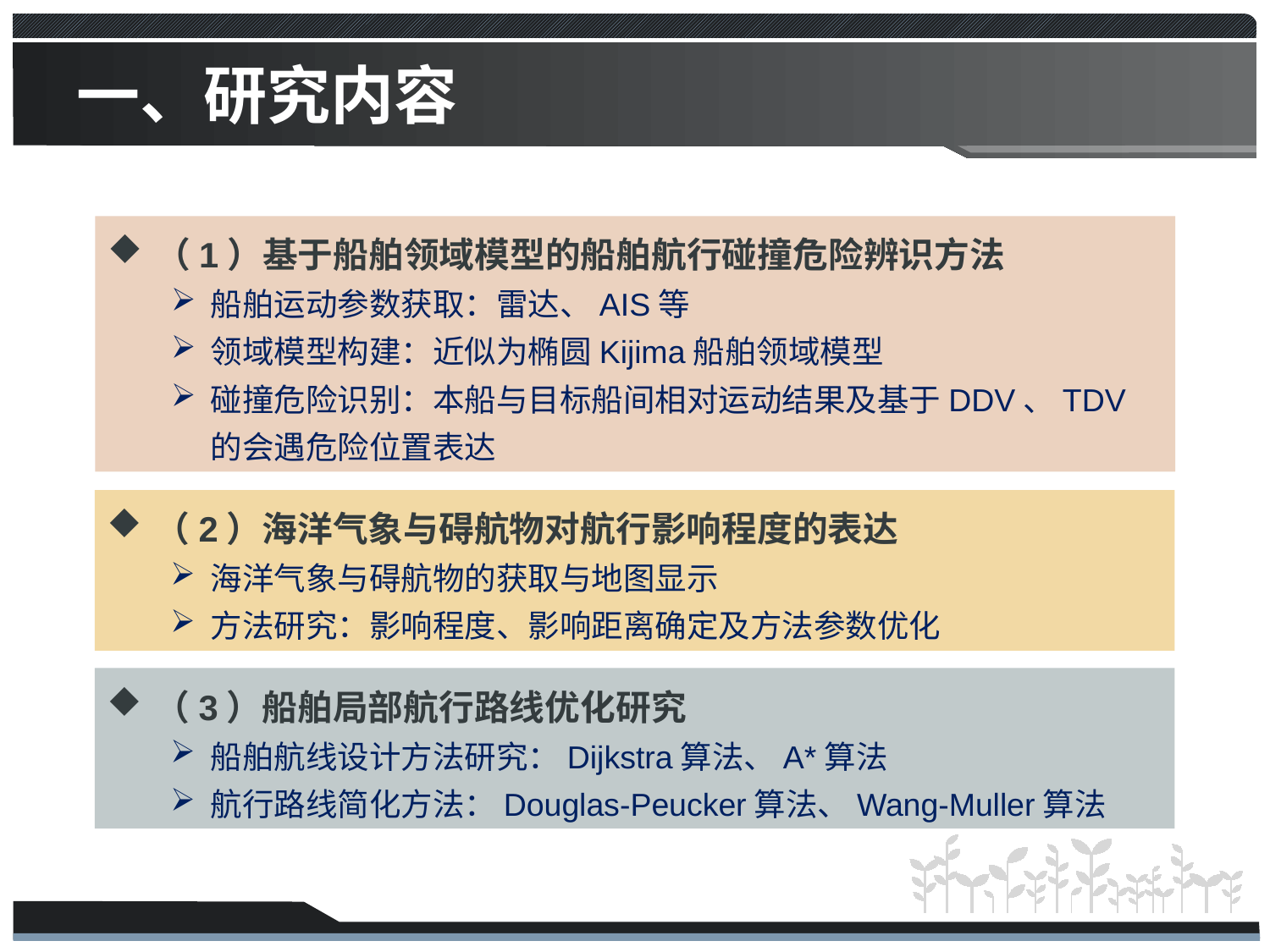

# 一、研究内容
（1）基于船舶领域模型的船舶航行碰撞危险辨识方法
船舶运动参数获取：雷达、AIS等
领域模型构建：近似为椭圆Kijima船舶领域模型
碰撞危险识别：本船与目标船间相对运动结果及基于DDV、TDV的会遇危险位置表达
（2）海洋气象与碍航物对航行影响程度的表达
海洋气象与碍航物的获取与地图显示
方法研究：影响程度、影响距离确定及方法参数优化
（3）船舶局部航行路线优化研究
船舶航线设计方法研究：Dijkstra算法、A*算法
航行路线简化方法：Douglas-Peucker算法、Wang-Muller算法